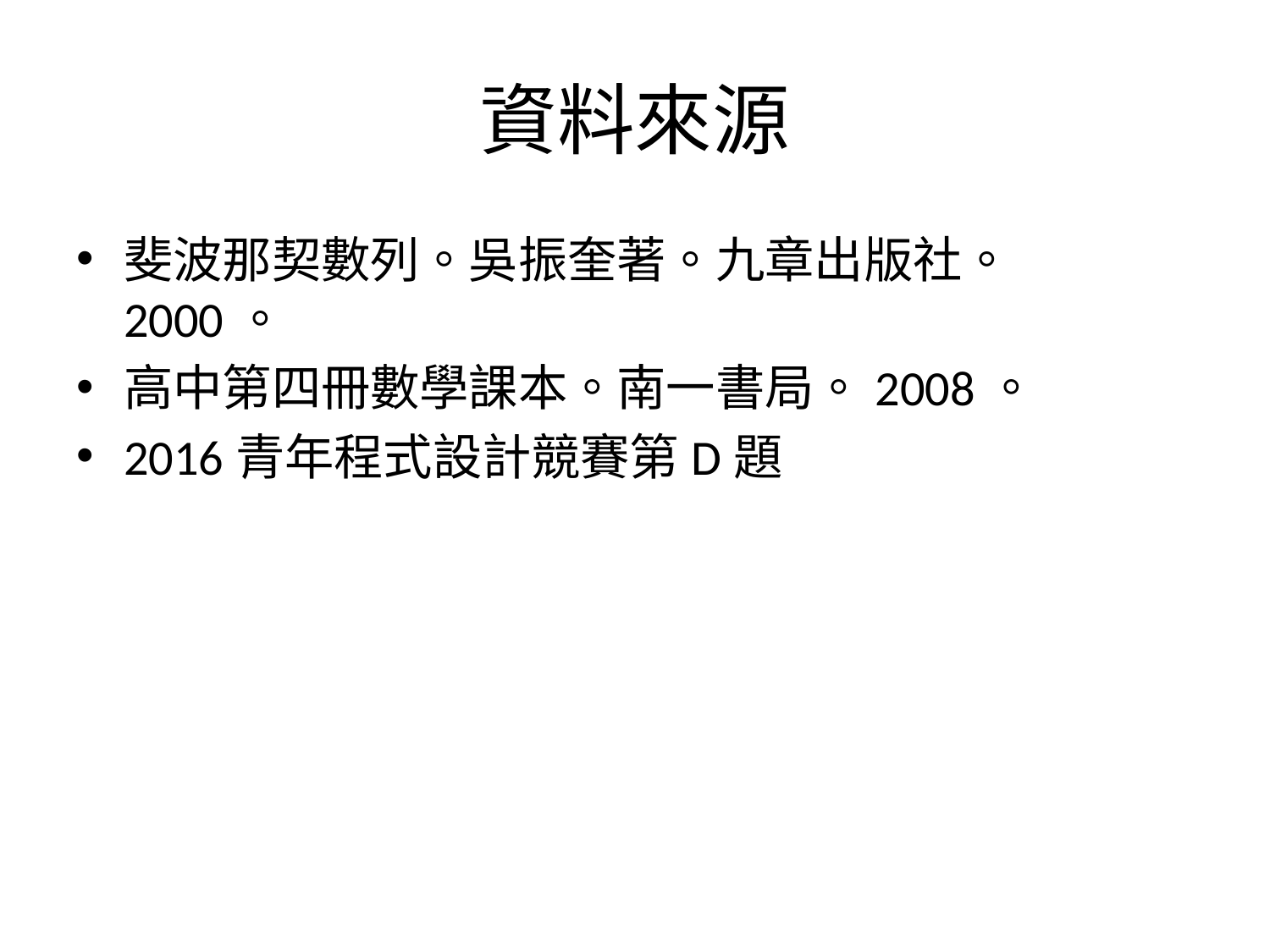

# 資料來源
斐波那契數列。吳振奎著。九章出版社。 2000。
高中第四冊數學課本。南一書局。2008。
2016青年程式設計競賽第D題